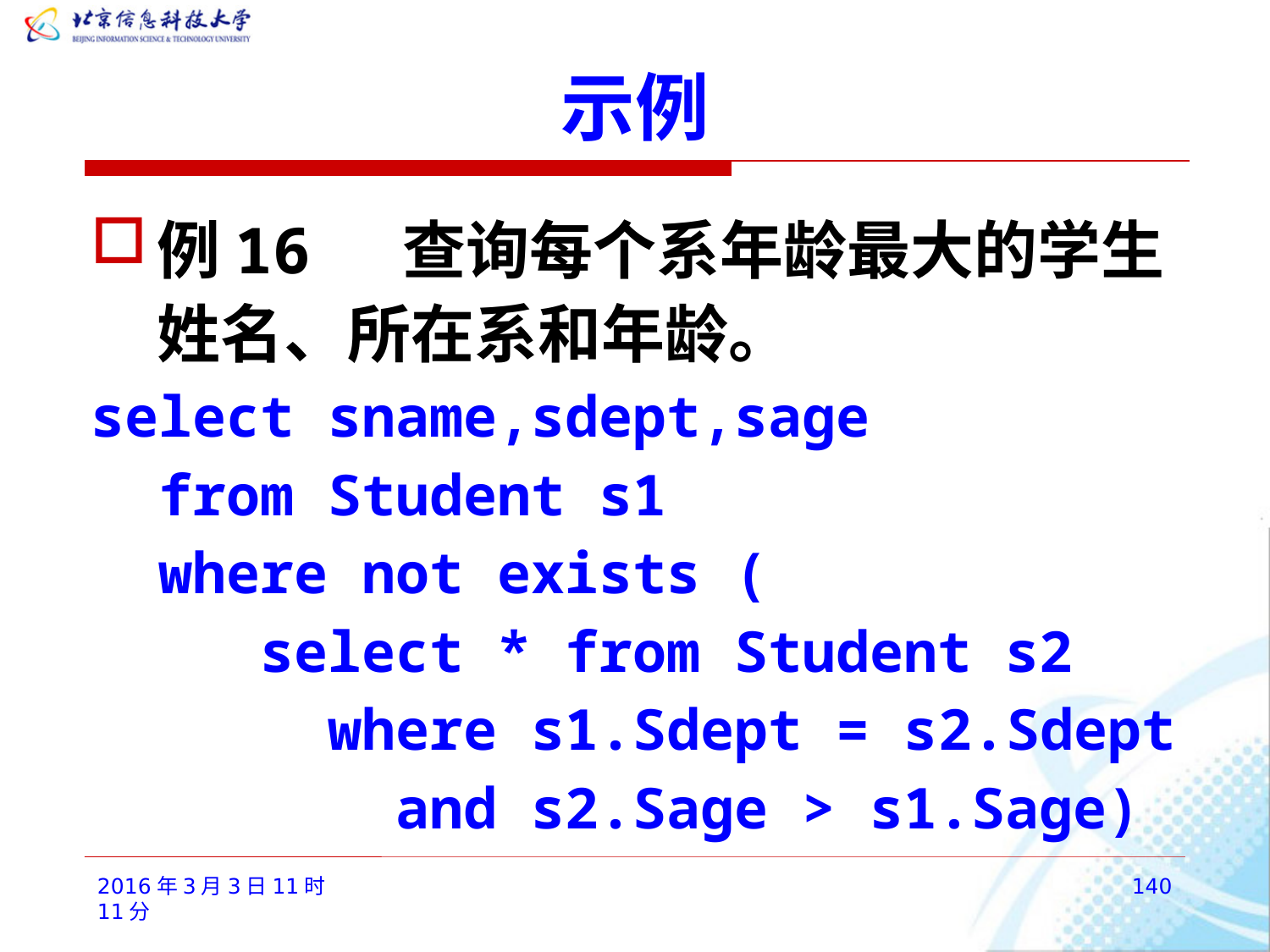

# 示例
例16  查询每个系年龄最大的学生姓名、所在系和年龄。
select sname,sdept,sage
  from Student s1
  where not exists (
     select * from Student s2
       where s1.Sdept = s2.Sdept
         and s2.Sage > s1.Sage)
2016年3月3日11时11分
140